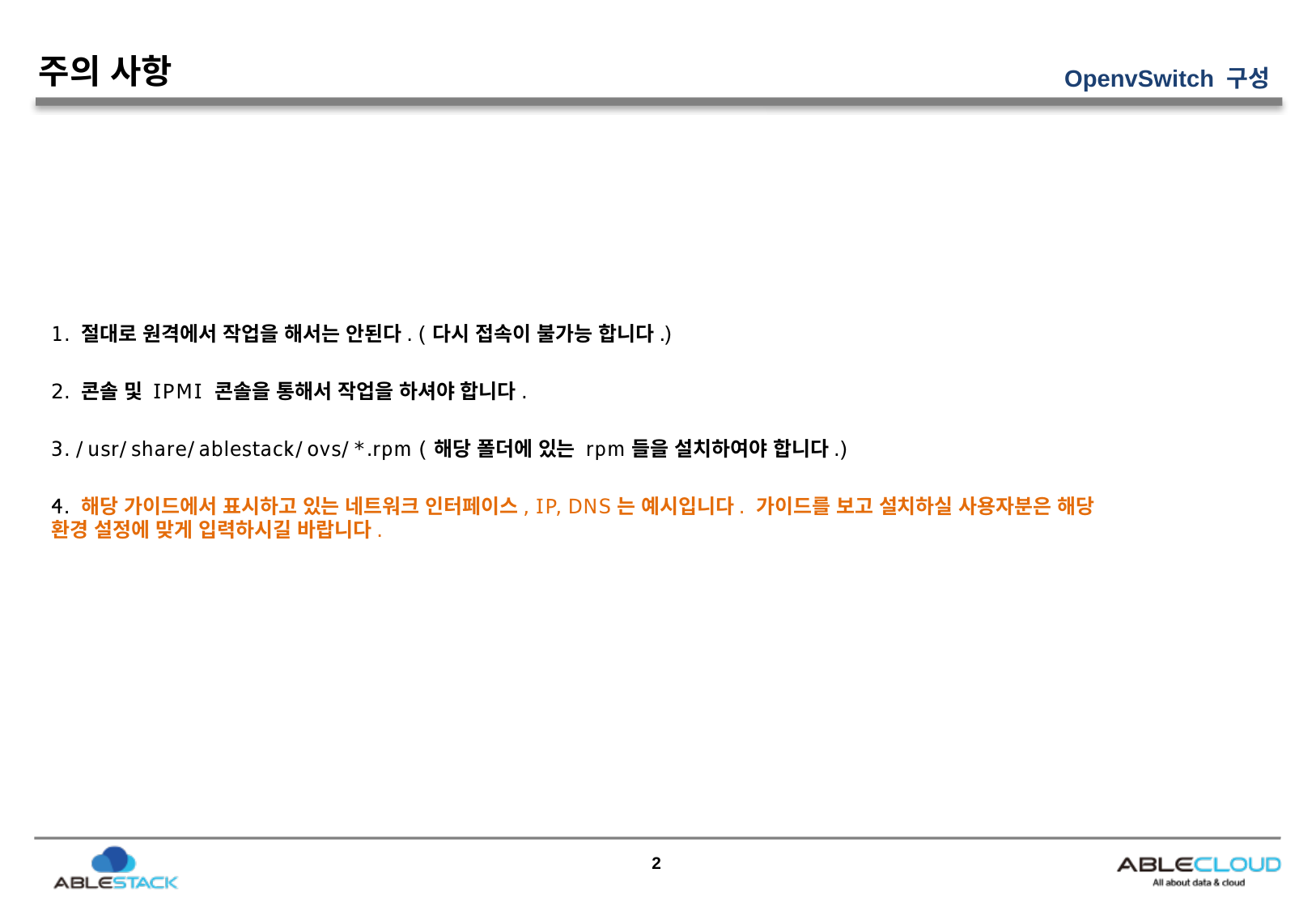

# 주의 사항
OpenvSwitch 구성
1. 절대로 원격에서 작업을 해서는 안된다. (다시 접속이 불가능 합니다.)

2. 콘솔 및 IPMI 콘솔을 통해서 작업을 하셔야 합니다.

3. /usr/share/ablestack/ovs/*.rpm (해당 폴더에 있는 rpm들을 설치하여야 합니다.)

4. 해당 가이드에서 표시하고 있는 네트워크 인터페이스, IP, DNS는 예시입니다. 가이드를 보고 설치하실 사용자분은 해당 환경 설정에 맞게 입력하시길 바랍니다.